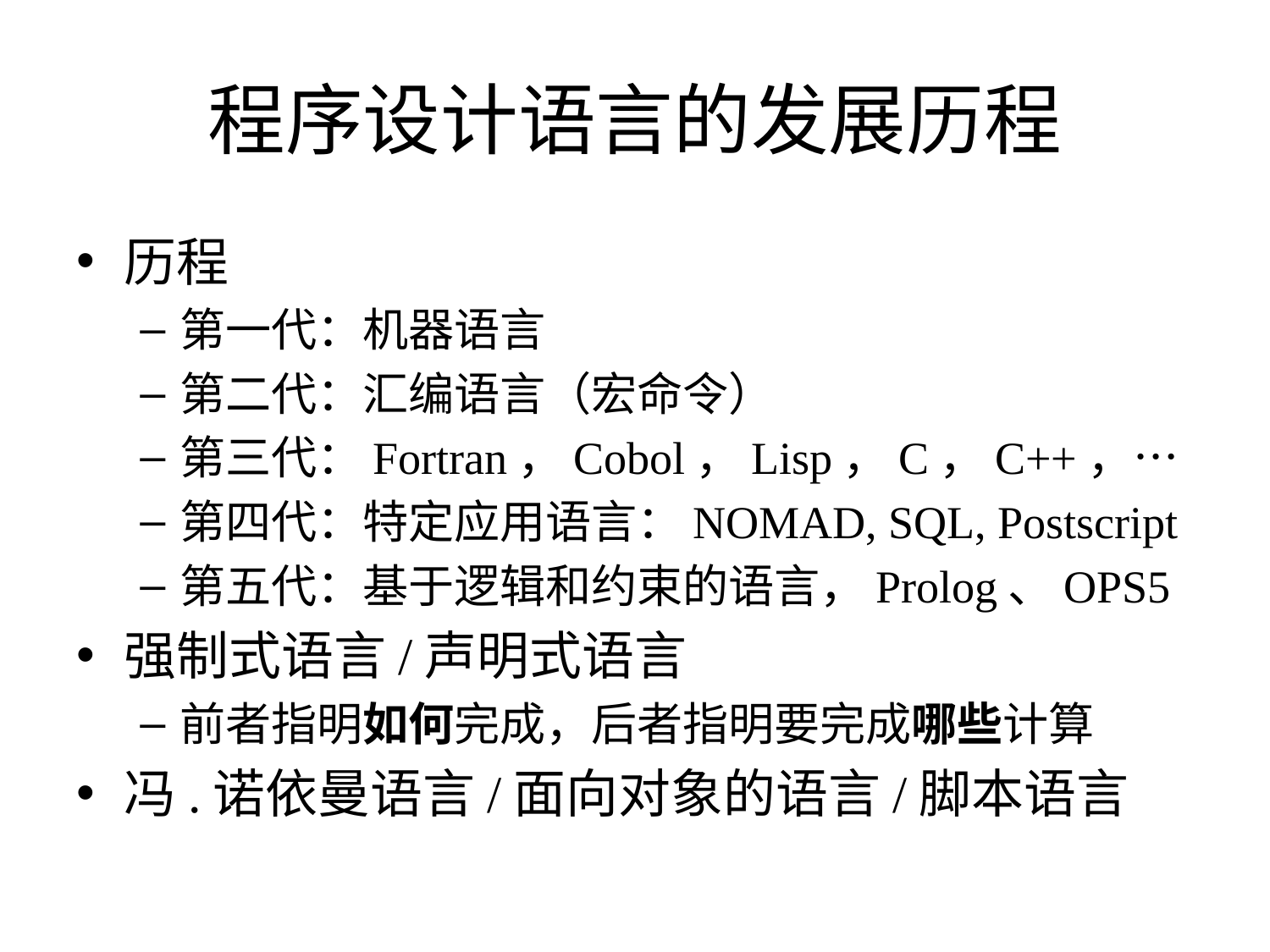

# 程序设计语言的发展历程
历程
第一代：机器语言
第二代：汇编语言（宏命令）
第三代：Fortran，Cobol，Lisp，C，C++，…
第四代：特定应用语言：NOMAD, SQL, Postscript
第五代：基于逻辑和约束的语言，Prolog、OPS5
强制式语言/声明式语言
前者指明如何完成，后者指明要完成哪些计算
冯.诺依曼语言/面向对象的语言/脚本语言